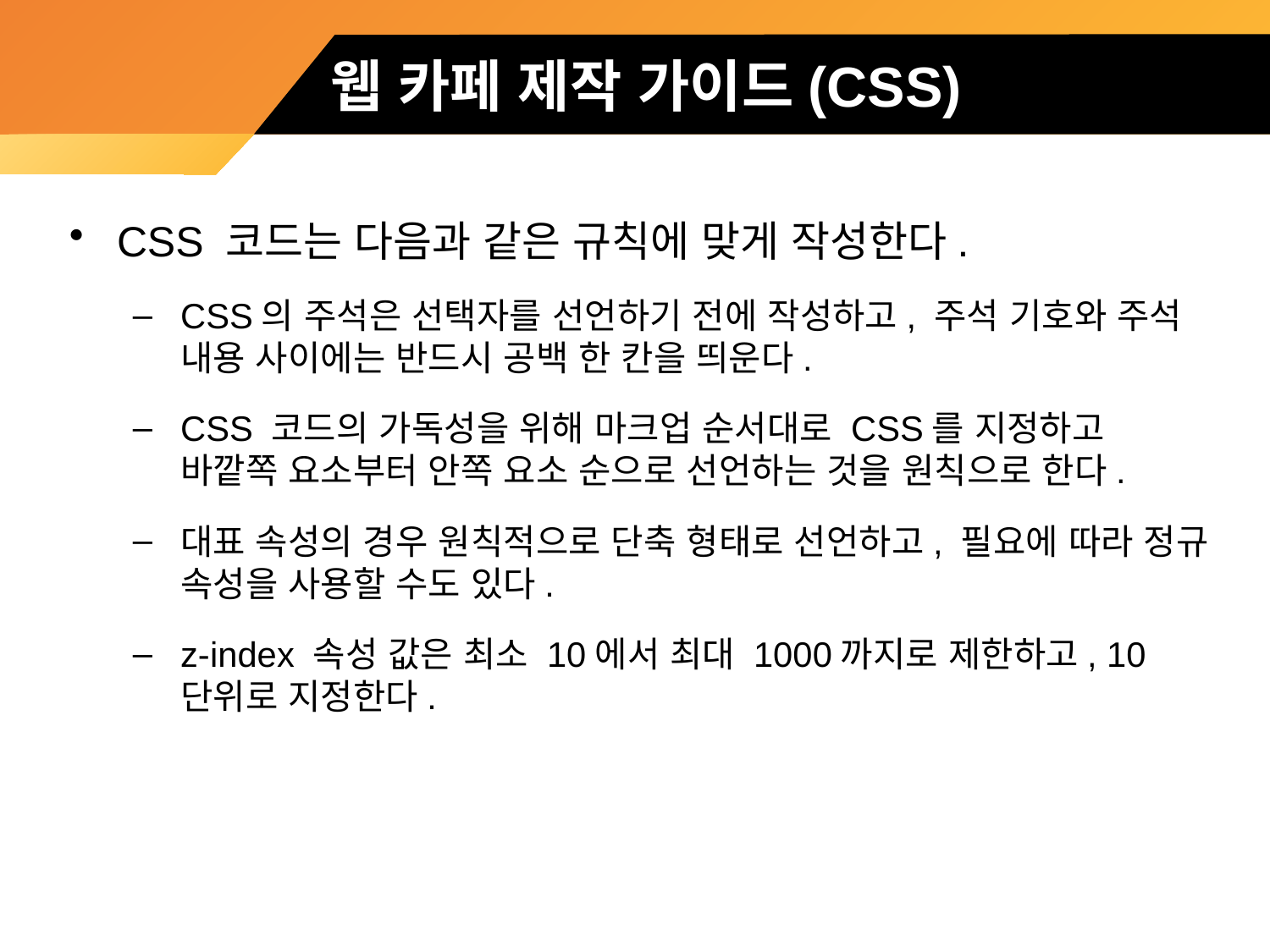

# 웹 카페 제작 가이드(CSS)
CSS 코드는 다음과 같은 규칙에 맞게 작성한다.
CSS의 주석은 선택자를 선언하기 전에 작성하고, 주석 기호와 주석 내용 사이에는 반드시 공백 한 칸을 띄운다.
CSS 코드의 가독성을 위해 마크업 순서대로 CSS를 지정하고 바깥쪽 요소부터 안쪽 요소 순으로 선언하는 것을 원칙으로 한다.
대표 속성의 경우 원칙적으로 단축 형태로 선언하고, 필요에 따라 정규 속성을 사용할 수도 있다.
z-index 속성 값은 최소 10에서 최대 1000까지로 제한하고, 10 단위로 지정한다.